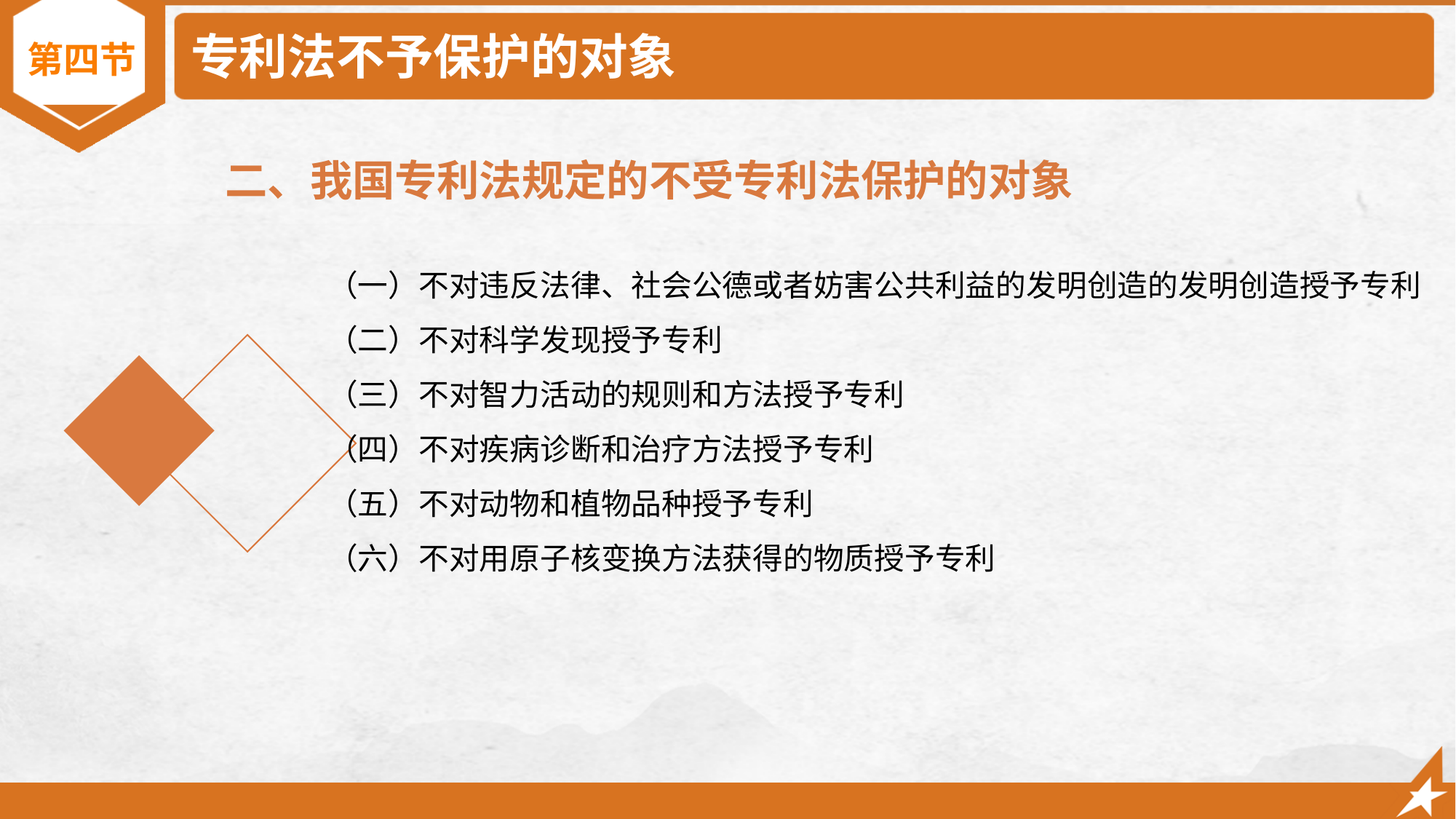

# 专利法不予保护的对象
第四节
二、我国专利法规定的不受专利法保护的对象
（一）不对违反法律、社会公德或者妨害公共利益的发明创造的发明创造授予专利
（二）不对科学发现授予专利
（三）不对智力活动的规则和方法授予专利
（四）不对疾病诊断和治疗方法授予专利
（五）不对动物和植物品种授予专利
（六）不对用原子核变换方法获得的物质授予专利